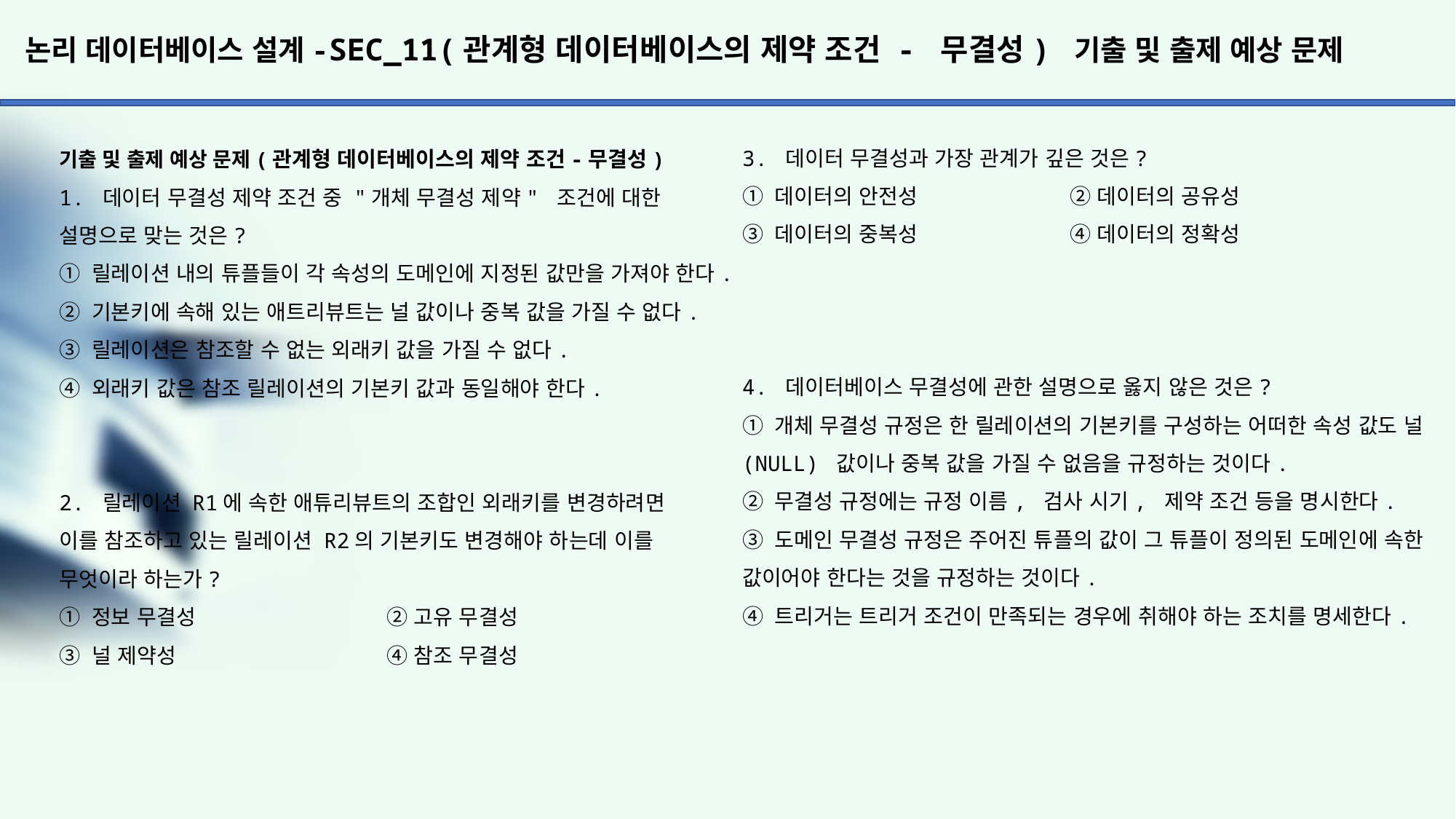

# 논리 데이터베이스 설계-SEC_11(관계형 데이터베이스의 제약 조건 - 무결성) 기출 및 출제 예상 문제
3. 데이터 무결성과 가장 관계가 깊은 것은?
① 데이터의 안전성 		② 데이터의 공유성
③ 데이터의 중복성 		④ 데이터의 정확성

4. 데이터베이스 무결성에 관한 설명으로 옳지 않은 것은?
① 개체 무결성 규정은 한 릴레이션의 기본키를 구성하는 어떠한 속성 값도 널(NULL) 값이나 중복 값을 가질 수 없음을 규정하는 것이다.
② 무결성 규정에는 규정 이름, 검사 시기, 제약 조건 등을 명시한다.
③ 도메인 무결성 규정은 주어진 튜플의 값이 그 튜플이 정의된 도메인에 속한 값이어야 한다는 것을 규정하는 것이다.
④ 트리거는 트리거 조건이 만족되는 경우에 취해야 하는 조치를 명세한다.
기출 및 출제 예상 문제(관계형 데이터베이스의 제약 조건-무결성)
1. 데이터 무결성 제약 조건 중 "개체 무결성 제약" 조건에 대한
설명으로 맞는 것은?
① 릴레이션 내의 튜플들이 각 속성의 도메인에 지정된 값만을 가져야 한다.
② 기본키에 속해 있는 애트리뷰트는 널 값이나 중복 값을 가질 수 없다.
③ 릴레이션은 참조할 수 없는 외래키 값을 가질 수 없다.
④ 외래키 값은 참조 릴레이션의 기본키 값과 동일해야 한다.

2. 릴레이션 R1에 속한 애튜리뷰트의 조합인 외래키를 변경하려면
이를 참조하고 있는 릴레이션 R2의 기본키도 변경해야 하는데 이를 무엇이라 하는가?
① 정보 무결성		② 고유 무결성
③ 널 제약성		④ 참조 무결성